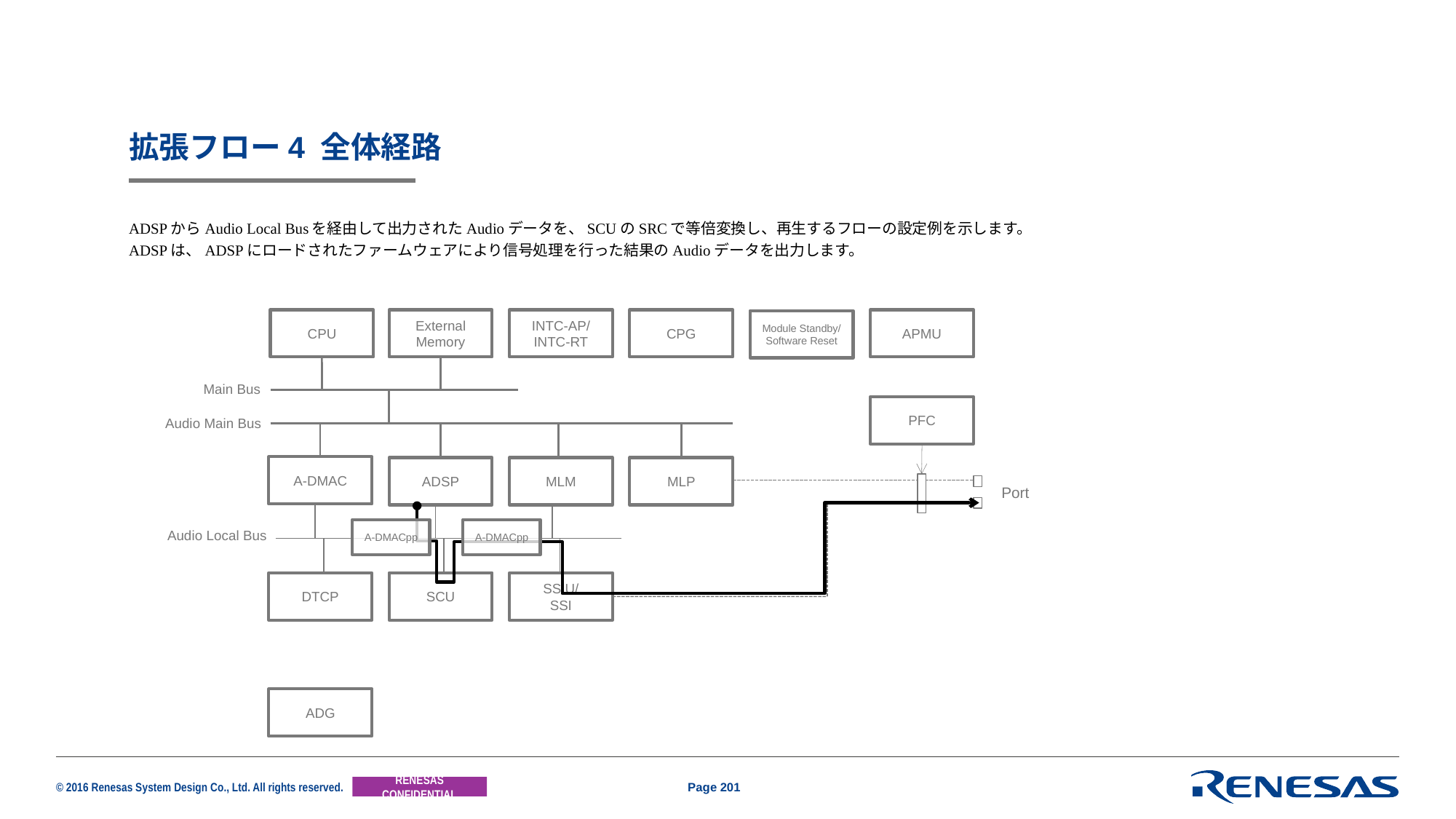

# 拡張フロー4 全体経路
ADSPからAudio Local Busを経由して出力されたAudioデータを、SCUのSRCで等倍変換し、再生するフローの設定例を示します。
ADSPは、ADSPにロードされたファームウェアにより信号処理を行った結果のAudioデータを出力します。
CPU
External
Memory
INTC-AP/ INTC-RT
CPG
APMU
Module Standby/
Software Reset
Main Bus
PFC
Audio Main Bus
A-DMAC
ADSP
MLM
MLP

Port

Audio Local Bus
DTCP
SCU
SSIU/
SSI
ADG

A-DMACpp
A-DMACpp
Page 201